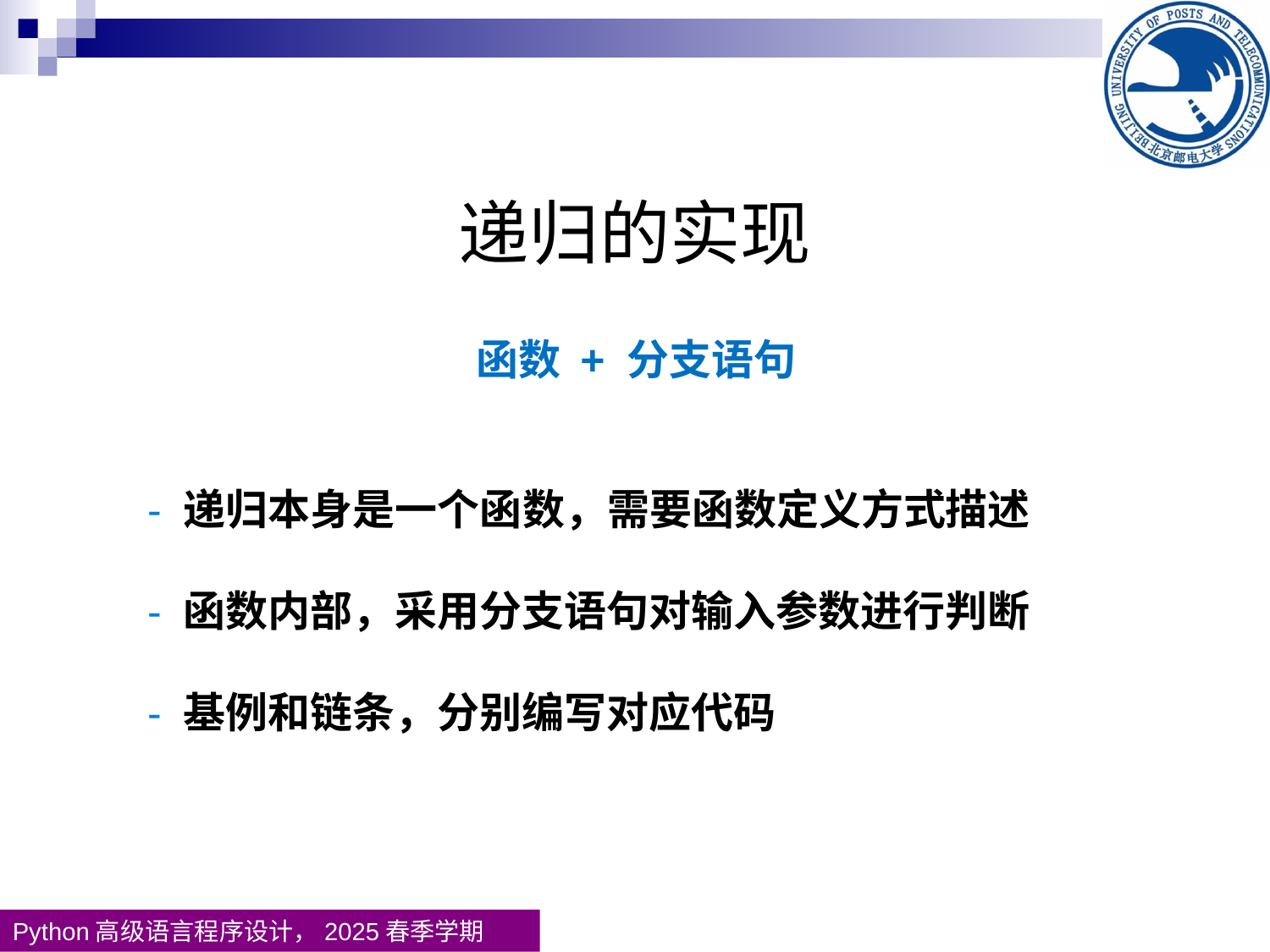

递归的实现
函数 + 分支语句
- 递归本身是一个函数，需要函数定义方式描述
- 函数内部，采用分支语句对输入参数进行判断
- 基例和链条，分别编写对应代码